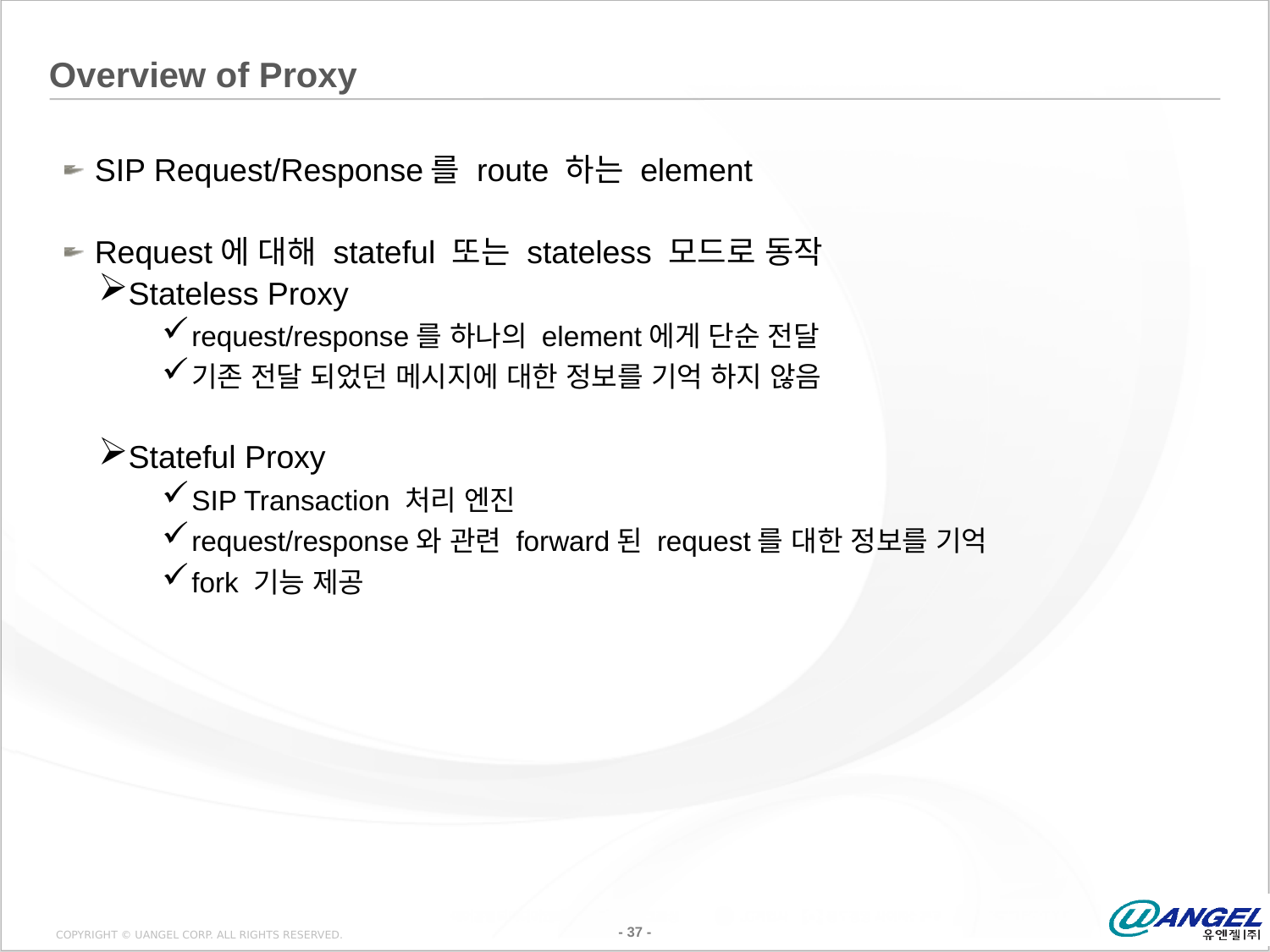

# Overview of Proxy
SIP Request/Response를 route 하는 element

Request에 대해 stateful 또는 stateless 모드로 동작
Stateless Proxy
request/response를 하나의 element에게 단순 전달
기존 전달 되었던 메시지에 대한 정보를 기억 하지 않음

Stateful Proxy
SIP Transaction 처리 엔진
request/response와 관련 forward된 request를 대한 정보를 기억
fork 기능 제공